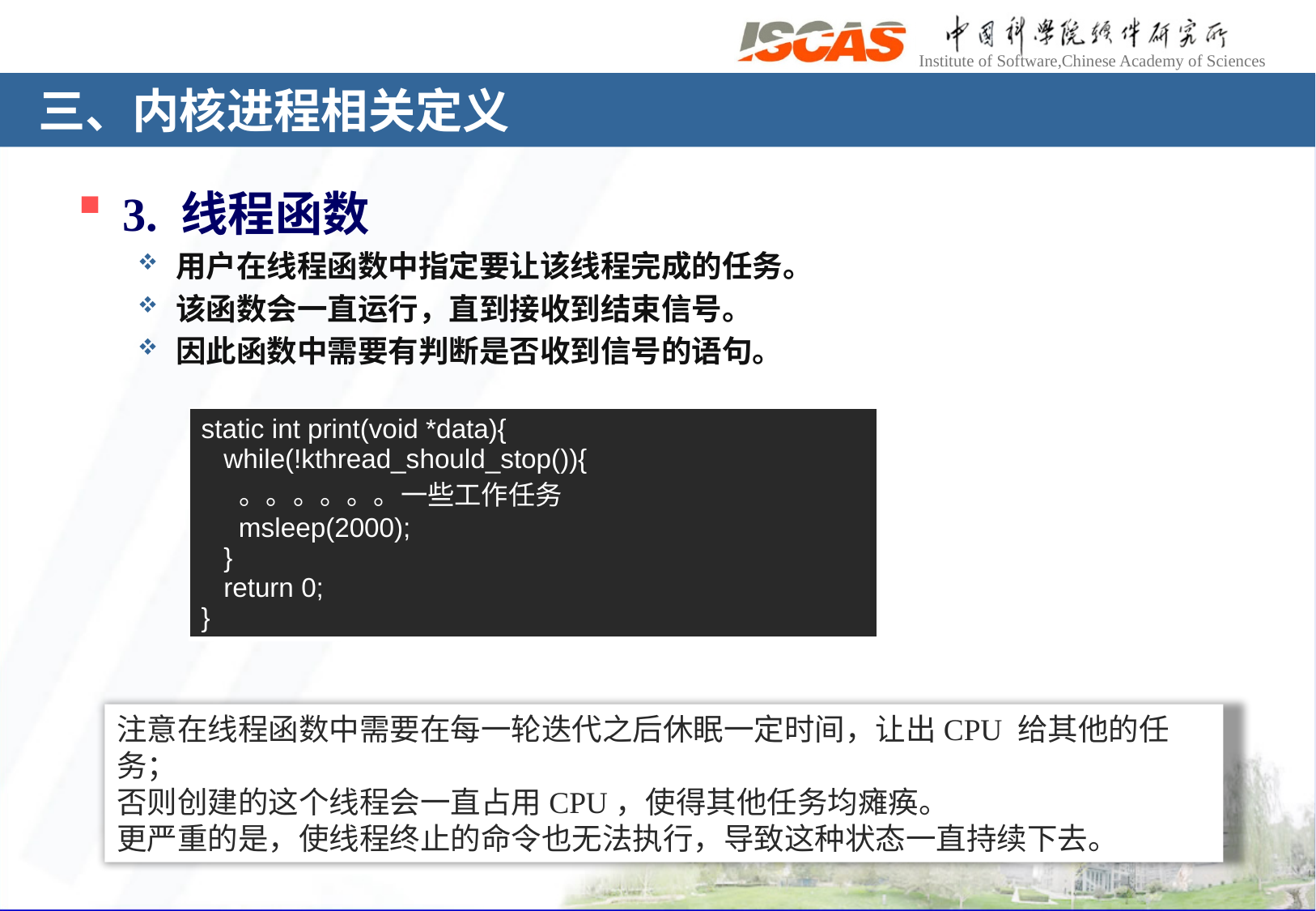

# 三、内核进程相关定义
3. 线程函数
用户在线程函数中指定要让该线程完成的任务。
该函数会一直运行，直到接收到结束信号。
因此函数中需要有判断是否收到信号的语句。

| static int print(void \*data){ while(!kthread\_should\_stop()){ 。。。。。。一些工作任务 msleep(2000); } return 0; } |
| --- |
注意在线程函数中需要在每一轮迭代之后休眠一定时间，让出CPU 给其他的任务；
否则创建的这个线程会一直占用CPU，使得其他任务均瘫痪。
更严重的是，使线程终止的命令也无法执行，导致这种状态一直持续下去。